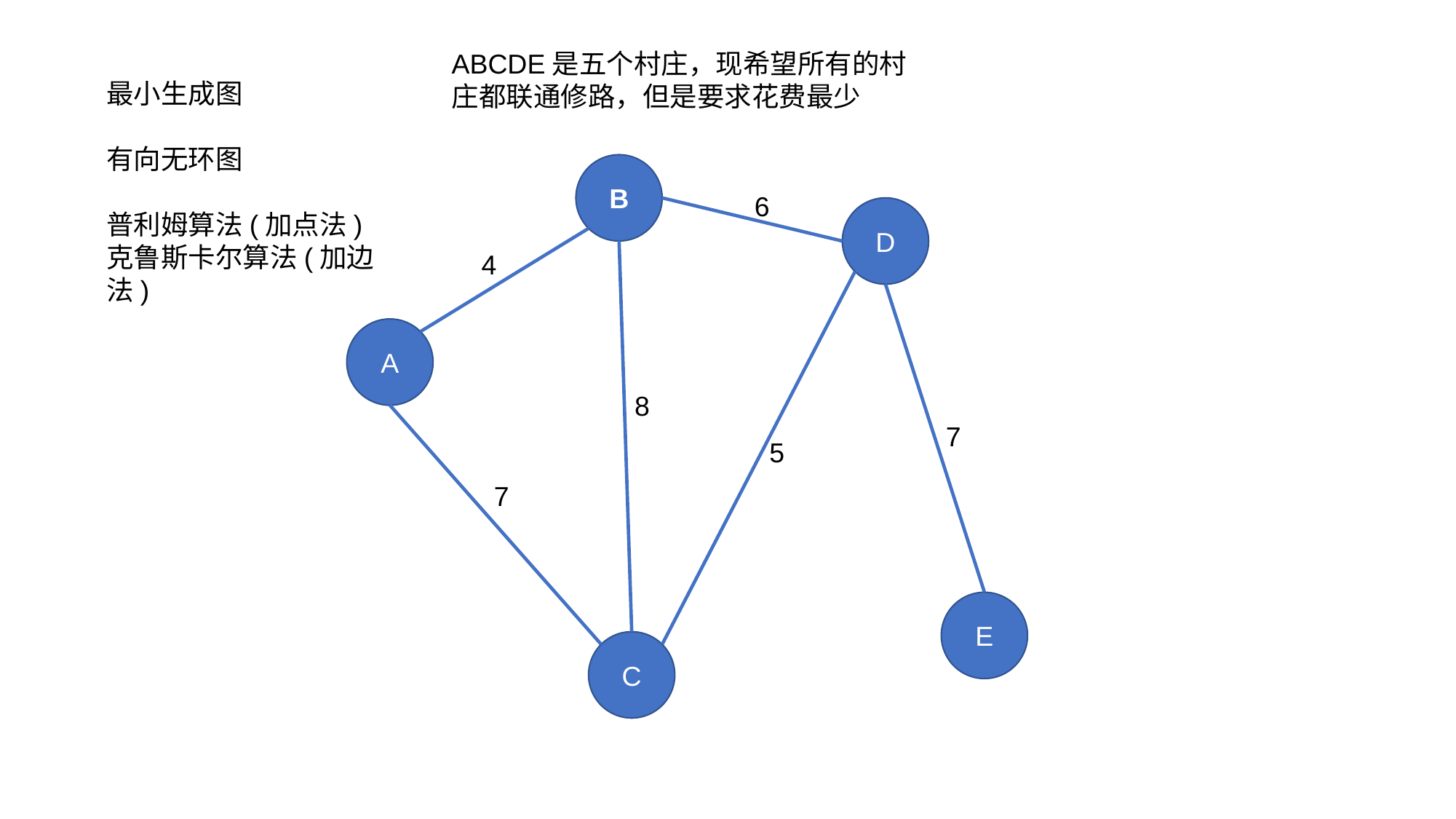

ABCDE是五个村庄，现希望所有的村庄都联通修路，但是要求花费最少
最小生成图

有向无环图

普利姆算法(加点法)
克鲁斯卡尔算法(加边法)

B
6
D
4
A
8
7
5
7
E
C